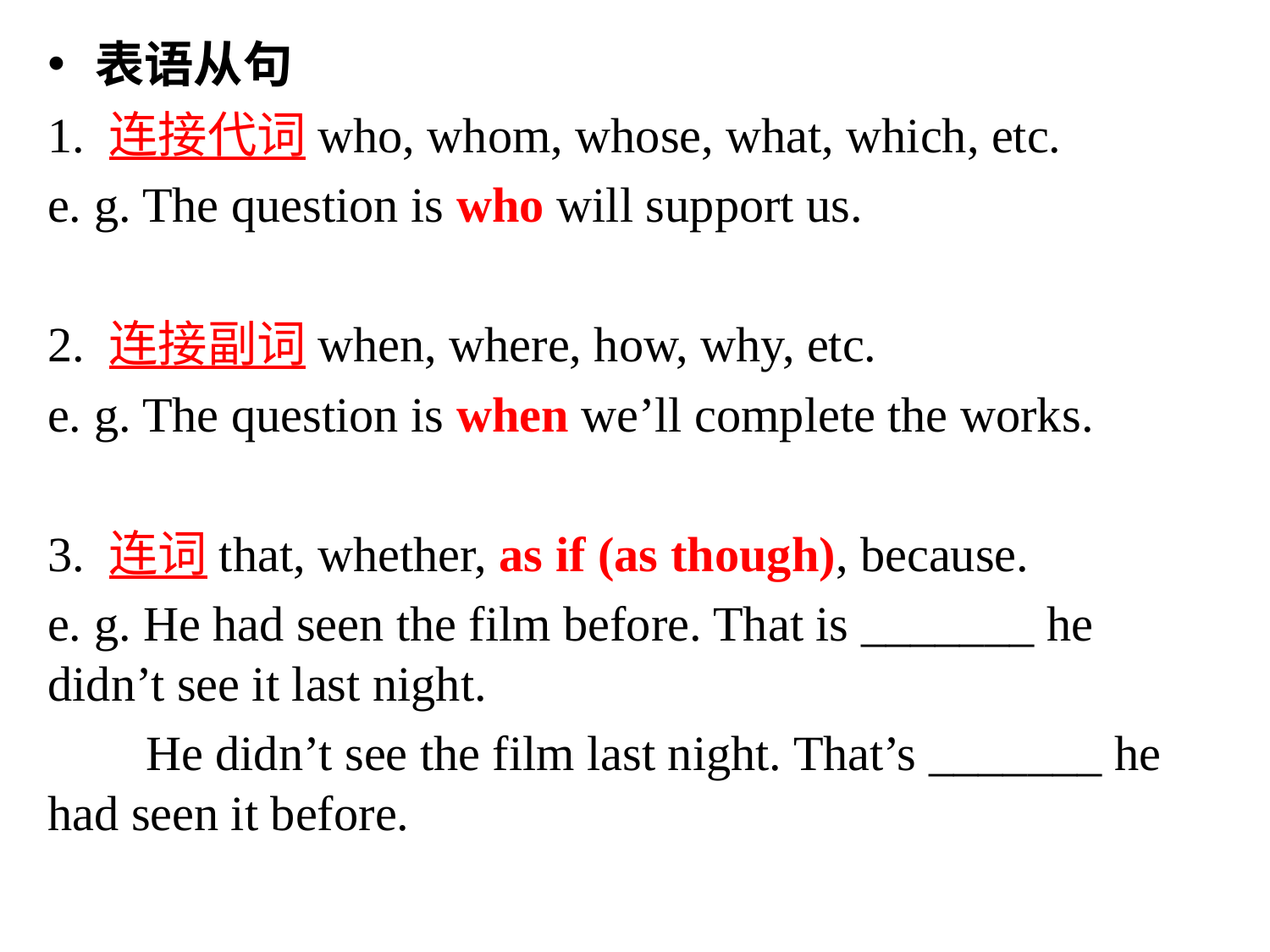

表语从句
1. 连接代词who, whom, whose, what, which, etc.
e. g. The question is who will support us.

2. 连接副词when, where, how, why, etc.
e. g. The question is when we’ll complete the works.

3. 连词that, whether, as if (as though), because.
e. g. He had seen the film before. That is _______ he didn’t see it last night.
        He didn’t see the film last night. That’s _______ he had seen it before.